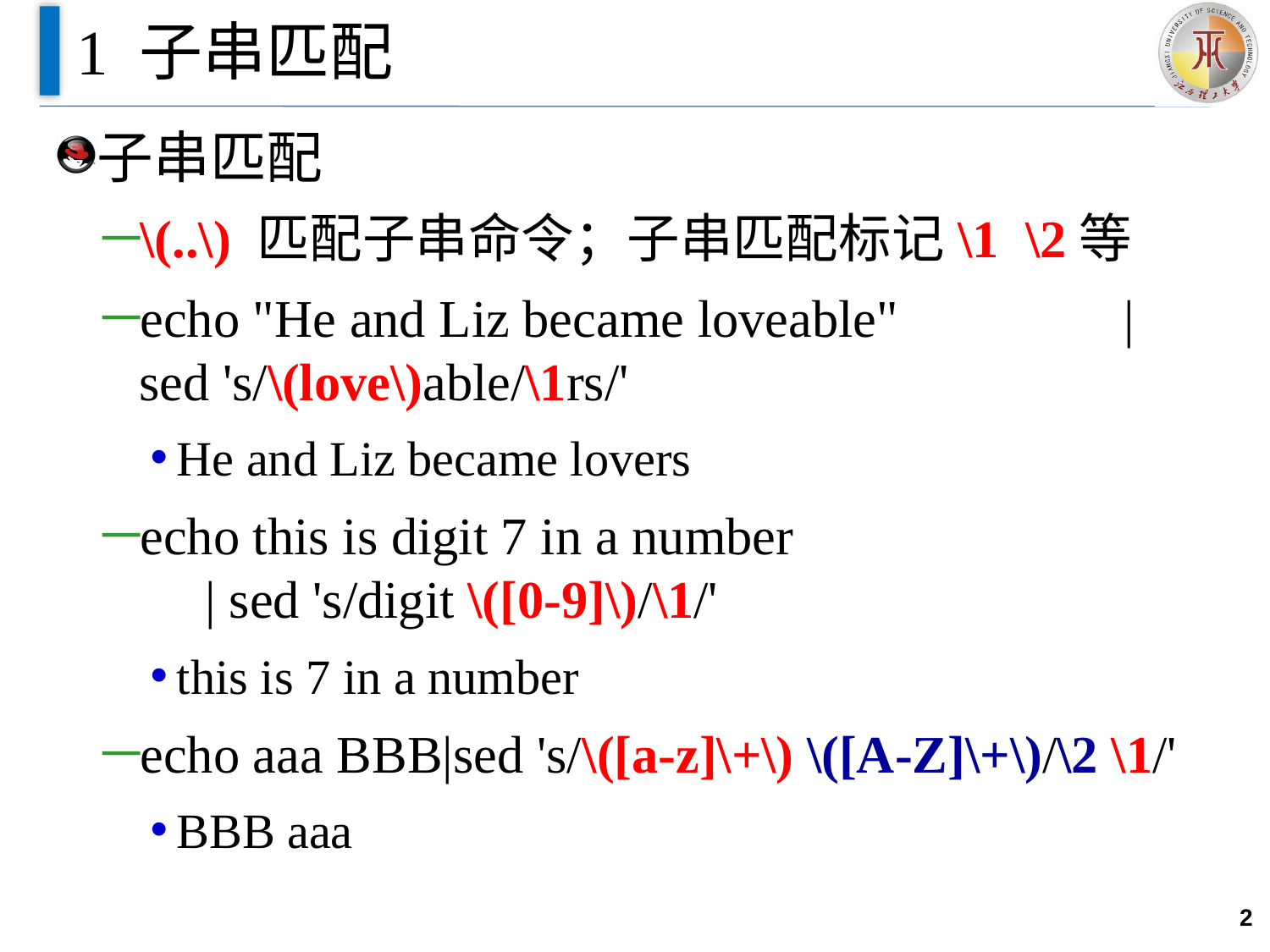

# 1 子串匹配
子串匹配
\(..\) 匹配子串命令；子串匹配标记\1  \2等
echo "He and Liz became loveable"                 |sed 's/\(love\)able/\1rs/'
He and Liz became lovers
echo this is digit 7 in a number			         | sed 's/digit \([0-9]\)/\1/'
this is 7 in a number
echo aaa BBB|sed 's/\([a-z]\+\) \([A-Z]\+\)/\2 \1/'
BBB aaa
2